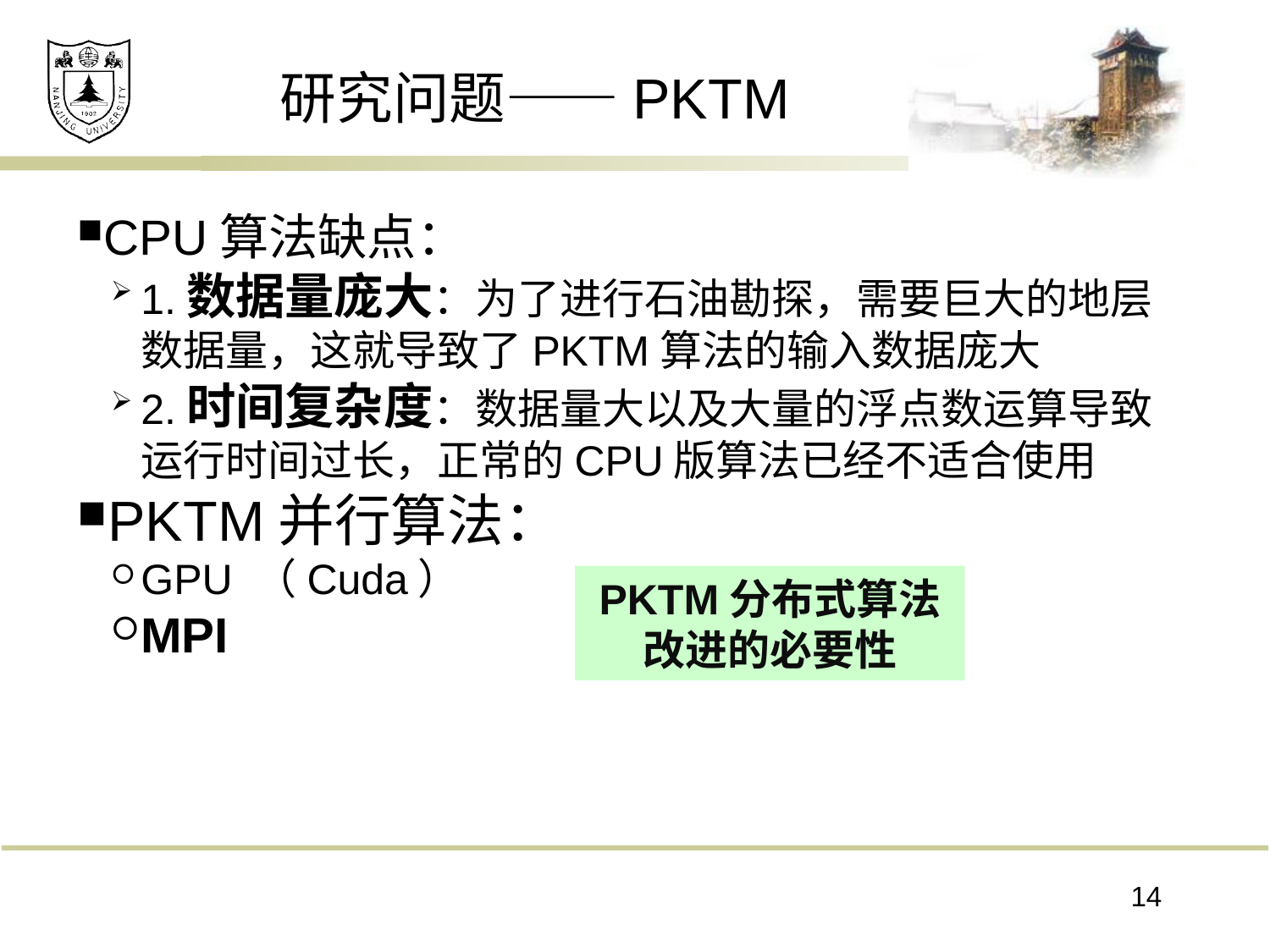

研究问题——PKTM
CPU算法缺点：
1.数据量庞大：为了进行石油勘探，需要巨大的地层数据量，这就导致了PKTM算法的输入数据庞大
2.时间复杂度：数据量大以及大量的浮点数运算导致运行时间过长，正常的CPU版算法已经不适合使用
PKTM并行算法：
GPU （Cuda）
MPI

PKTM分布式算法改进的必要性
14